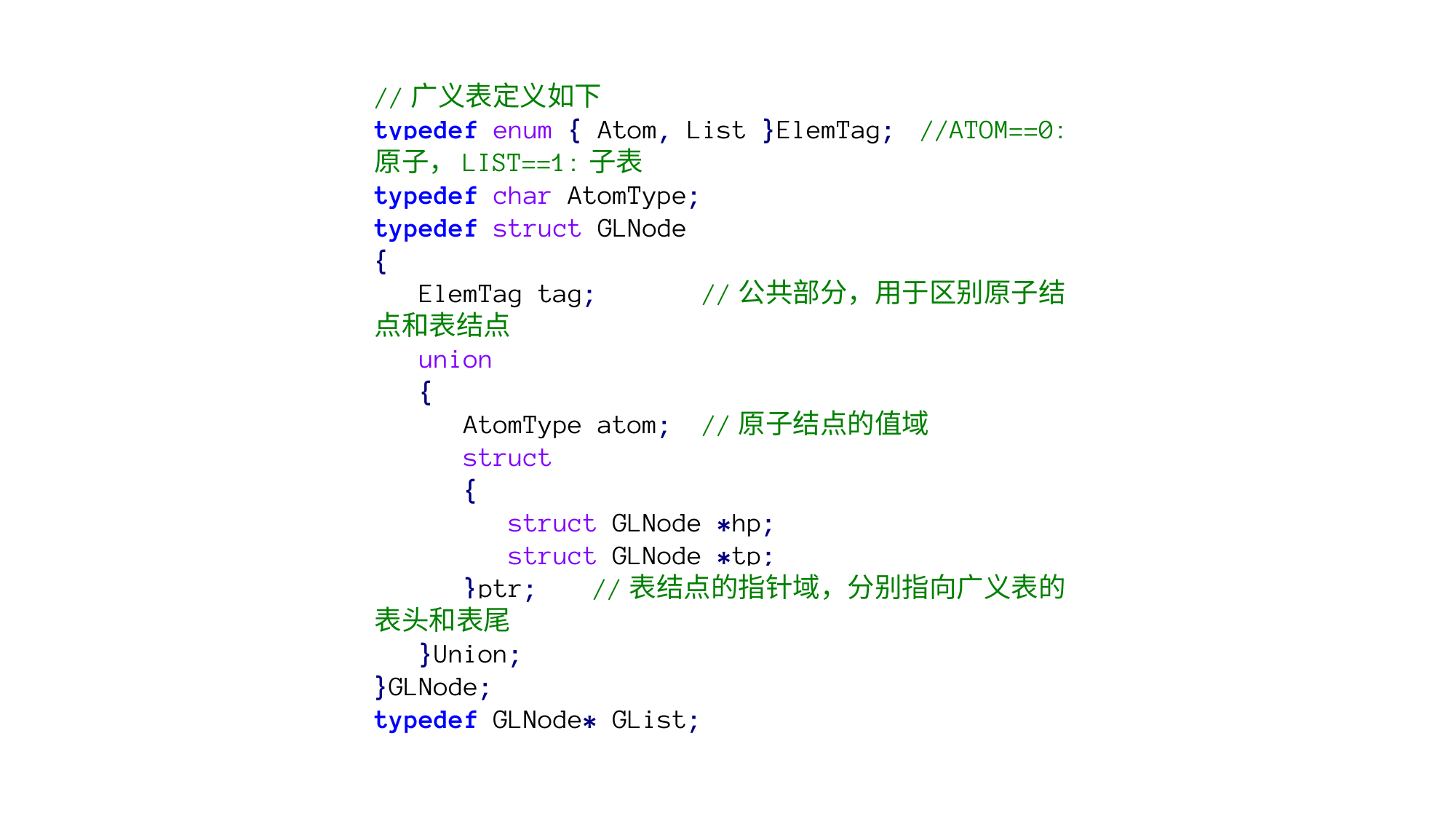

//广义表定义如下
typedef enum { Atom, List }ElemTag;	//ATOM==0:原子，LIST==1:子表
typedef char AtomType;
typedef struct GLNode
{
   ElemTag tag;	//公共部分，用于区别原子结点和表结点
   union
   {
      AtomType atom;	//原子结点的值域
      struct
      {
         struct GLNode *hp;
         struct GLNode *tp;
      }ptr;	//表结点的指针域，分别指向广义表的表头和表尾
   }Union;
}GLNode;
typedef GLNode* GList;